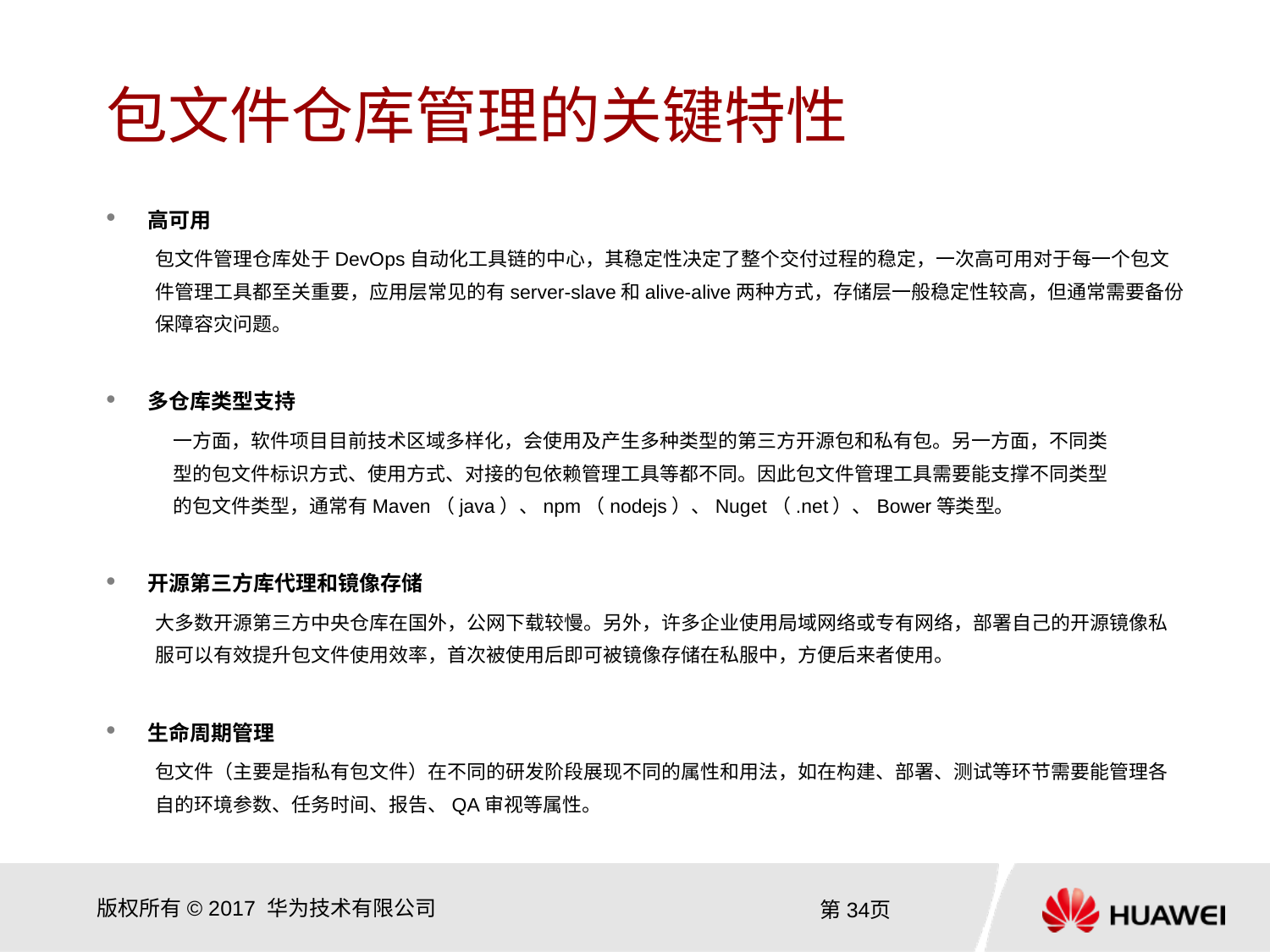

# 包文件仓库管理的关键特性
高可用
包文件管理仓库处于DevOps自动化工具链的中心，其稳定性决定了整个交付过程的稳定，一次高可用对于每一个包文件管理工具都至关重要，应用层常见的有server-slave和alive-alive两种方式，存储层一般稳定性较高，但通常需要备份保障容灾问题。

多仓库类型支持
   一方面，软件项目目前技术区域多样化，会使用及产生多种类型的第三方开源包和私有包。另一方面，不同类
    型的包文件标识方式、使用方式、对接的包依赖管理工具等都不同。因此包文件管理工具需要能支撑不同类型
    的包文件类型，通常有Maven（java）、npm（nodejs）、Nuget（.net）、Bower等类型。

开源第三方库代理和镜像存储
大多数开源第三方中央仓库在国外，公网下载较慢。另外，许多企业使用局域网络或专有网络，部署自己的开源镜像私服可以有效提升包文件使用效率，首次被使用后即可被镜像存储在私服中，方便后来者使用。

生命周期管理
包文件（主要是指私有包文件）在不同的研发阶段展现不同的属性和用法，如在构建、部署、测试等环节需要能管理各自的环境参数、任务时间、报告、QA审视等属性。